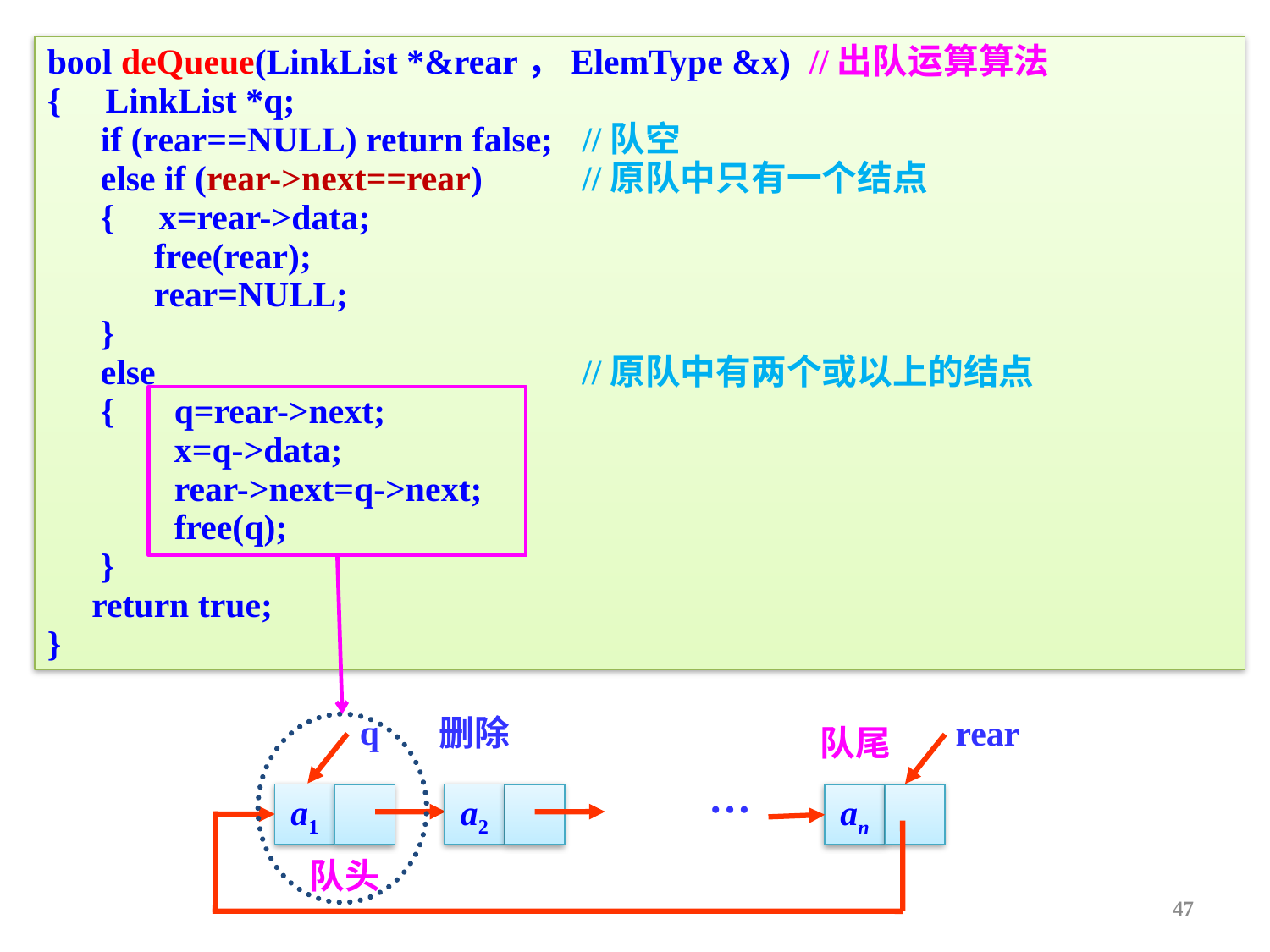

bool deQueue(LinkList *&rear，ElemType &x)	//出队运算算法
{     LinkList *q;
      if (rear==NULL) return false;	   //队空
      else if (rear->next==rear)	   //原队中只有一个结点
      {     x=rear->data;
            free(rear);
            rear=NULL;
      }
      else			     	   //原队中有两个或以上的结点
      {	q=rear->next;
	x=q->data;
	rear->next=q->next;
	free(q);
      }
     return true;
}

q
删除
rear

队尾

…
a1
a2

an

队头

47